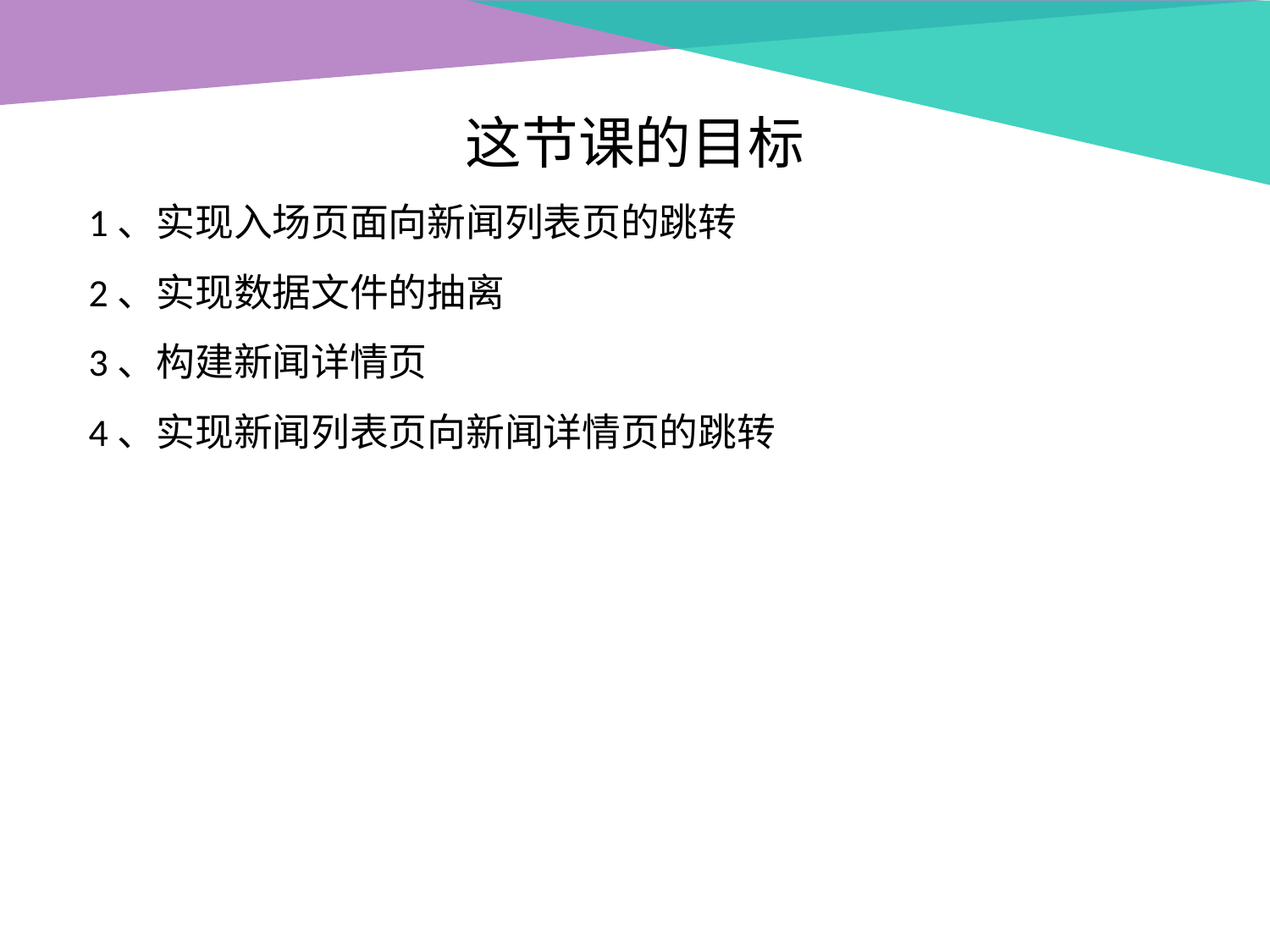

这节课的目标
1、实现入场页面向新闻列表页的跳转
2、实现数据文件的抽离
3、构建新闻详情页
4、实现新闻列表页向新闻详情页的跳转